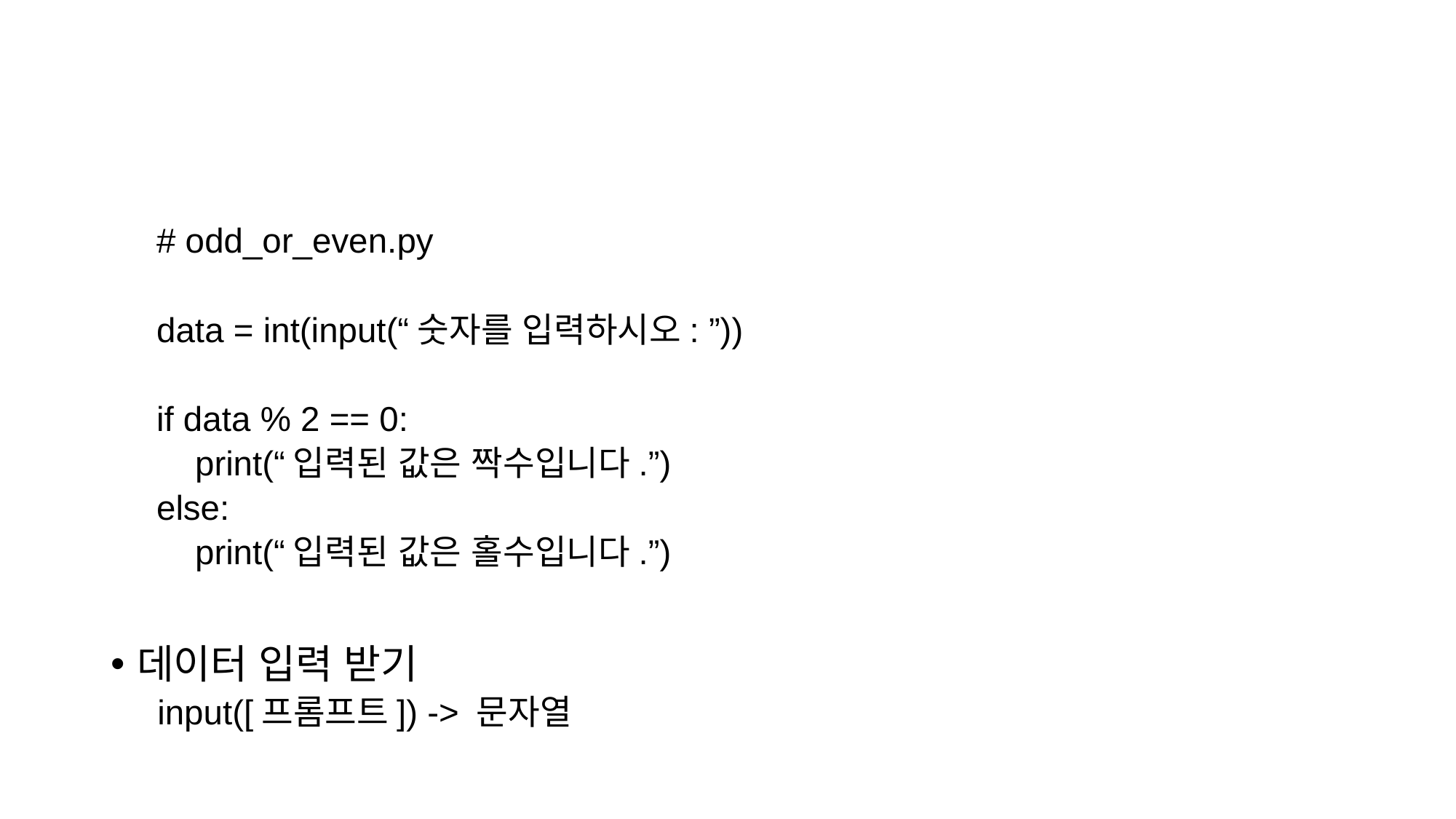

#
# odd_or_even.py

data = int(input(“숫자를 입력하시오: ”))

if data % 2 == 0:
    print(“입력된 값은 짝수입니다.”)
else:
    print(“입력된 값은 홀수입니다.”)

데이터 입력 받기
input([프롬프트]) -> 문자열